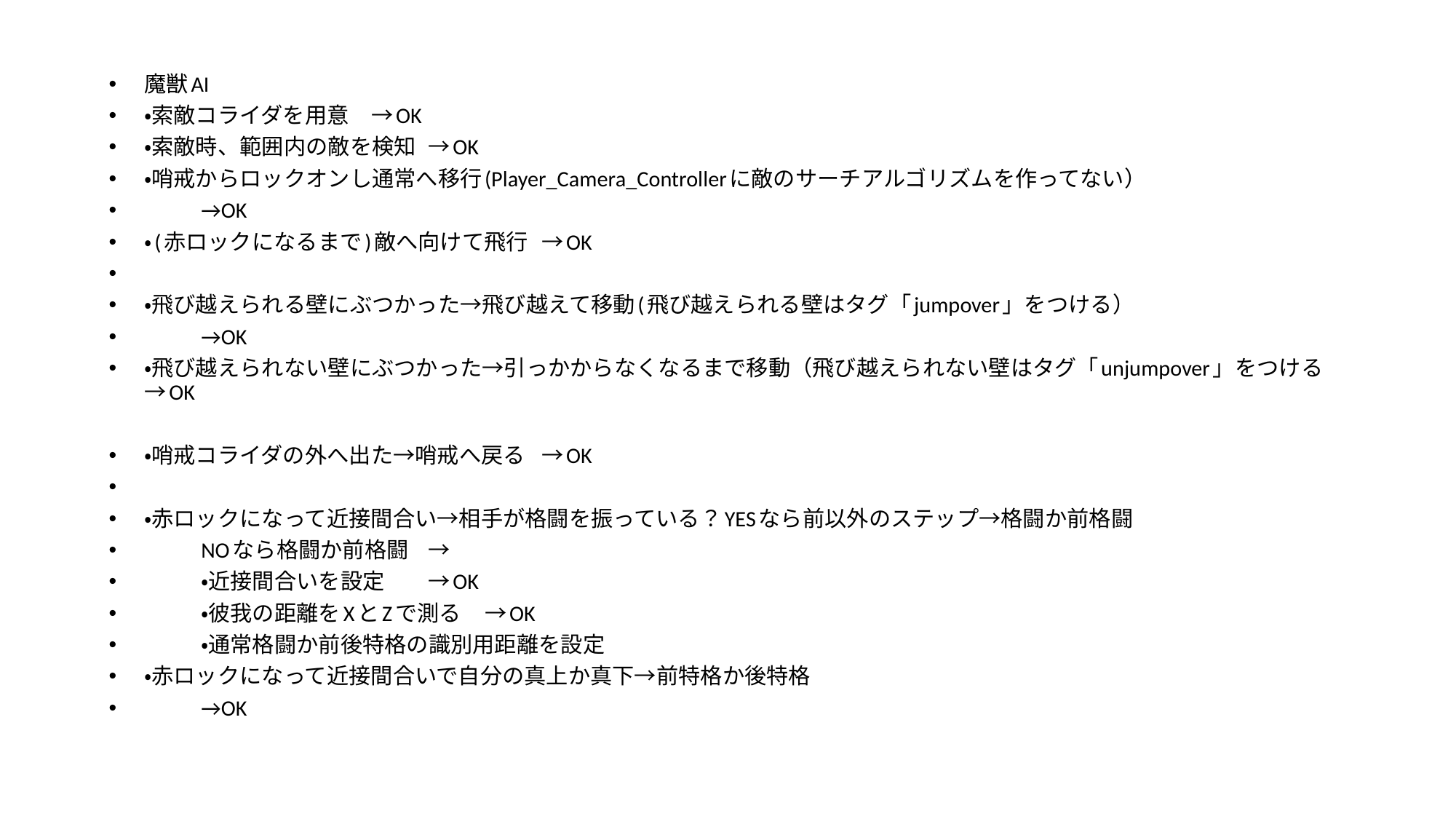

魔獣AI
・索敵コライダを用意								→OK
・索敵時、範囲内の敵を検知							→OK
・哨戒からロックオンし通常へ移行(Player_Camera_Controllerに敵のサーチアルゴリズムを作ってない）
													→OK
・(赤ロックになるまで)敵へ向けて飛行				→OK

・飛び越えられる壁にぶつかった→飛び越えて移動(飛び越えられる壁はタグ「jumpover」をつける）
													→OK
・飛び越えられない壁にぶつかった→引っかからなくなるまで移動（飛び越えられない壁はタグ「unjumpover」をつける																→OK

・哨戒コライダの外へ出た→哨戒へ戻る				→OK

・赤ロックになって近接間合い→相手が格闘を振っている？YESなら前以外のステップ→格闘か前格闘
								NOなら格闘か前格闘	→
	・近接間合いを設定								→OK
	・彼我の距離をXとZで測る						→OK
	・通常格闘か前後特格の識別用距離を設定
・赤ロックになって近接間合いで自分の真上か真下→前特格か後特格
													→OK